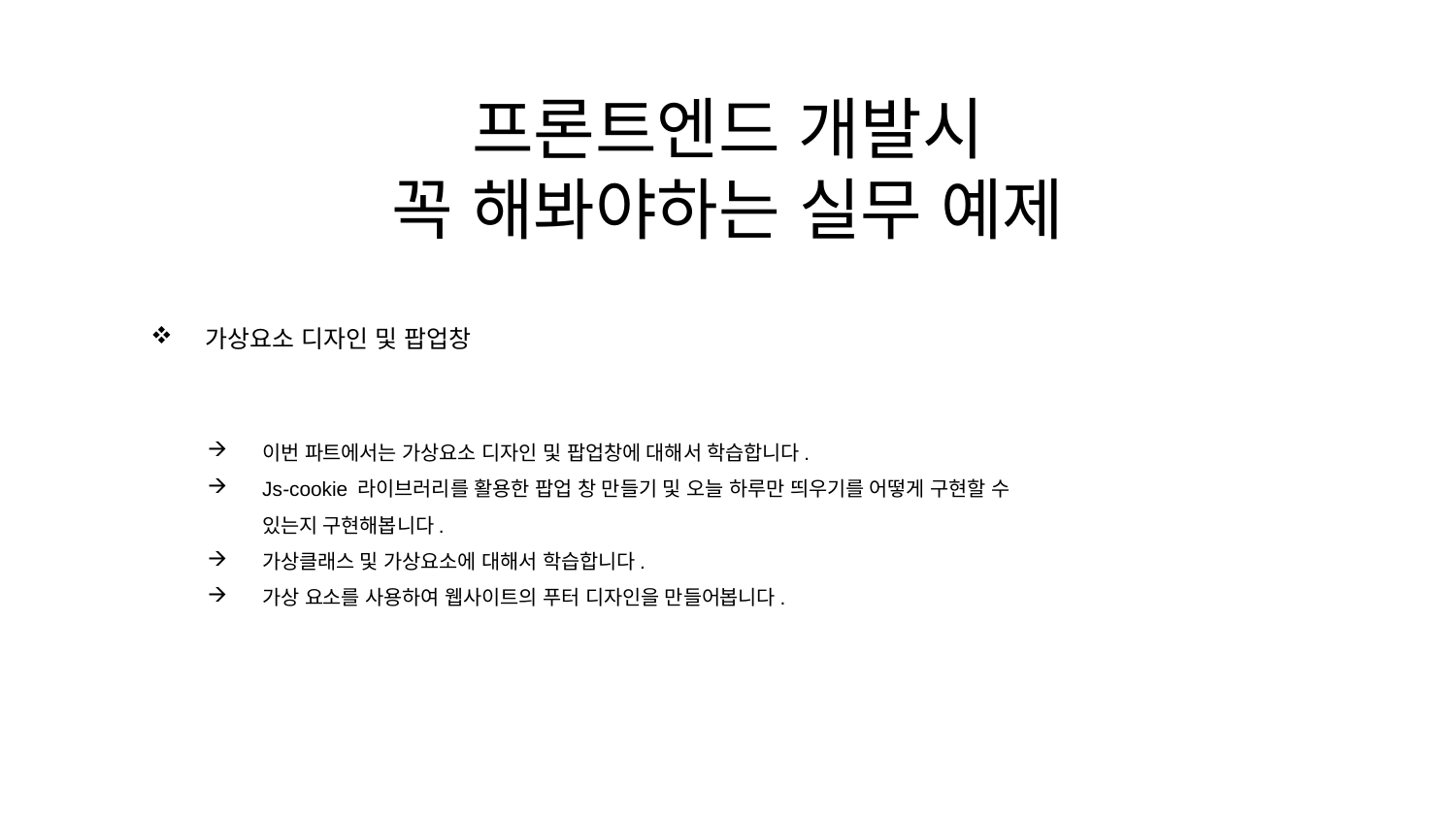

프론트엔드 개발시
꼭 해봐야하는 실무 예제
가상요소 디자인 및 팝업창
이번 파트에서는 가상요소 디자인 및 팝업창에 대해서 학습합니다.
Js-cookie 라이브러리를 활용한 팝업 창 만들기 및 오늘 하루만 띄우기를 어떻게 구현할 수 있는지 구현해봅니다.
가상클래스 및 가상요소에 대해서 학습합니다.
가상 요소를 사용하여 웹사이트의 푸터 디자인을 만들어봅니다.